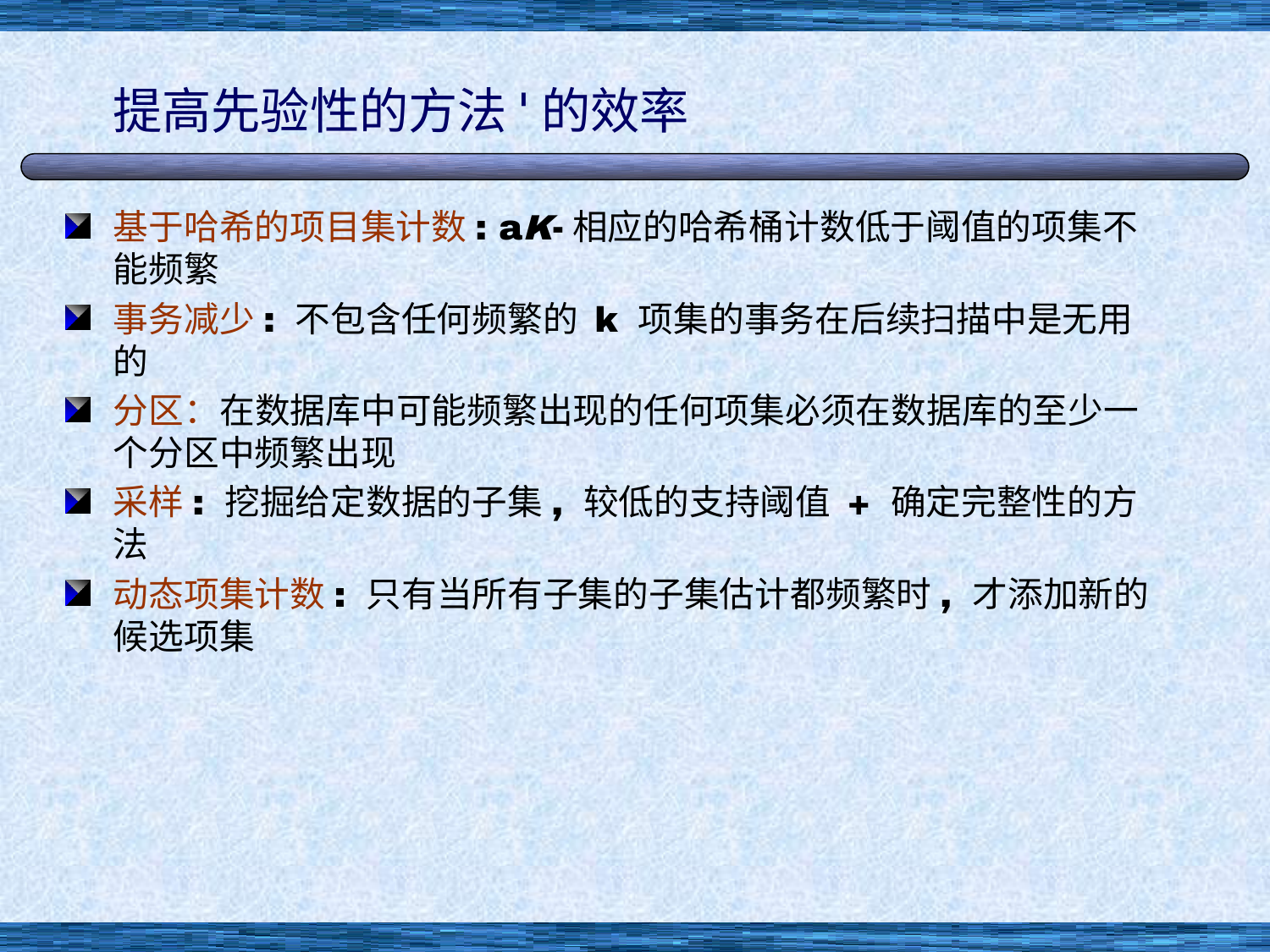

# 提高先验性的方法'的效率
基于哈希的项目集计数: aK-相应的哈希桶计数低于阈值的项集不能频繁
事务减少: 不包含任何频繁的 k 项集的事务在后续扫描中是无用的
分区：在数据库中可能频繁出现的任何项集必须在数据库的至少一个分区中频繁出现
采样: 挖掘给定数据的子集, 较低的支持阈值 + 确定完整性的方法
动态项集计数: 只有当所有子集的子集估计都频繁时, 才添加新的候选项集